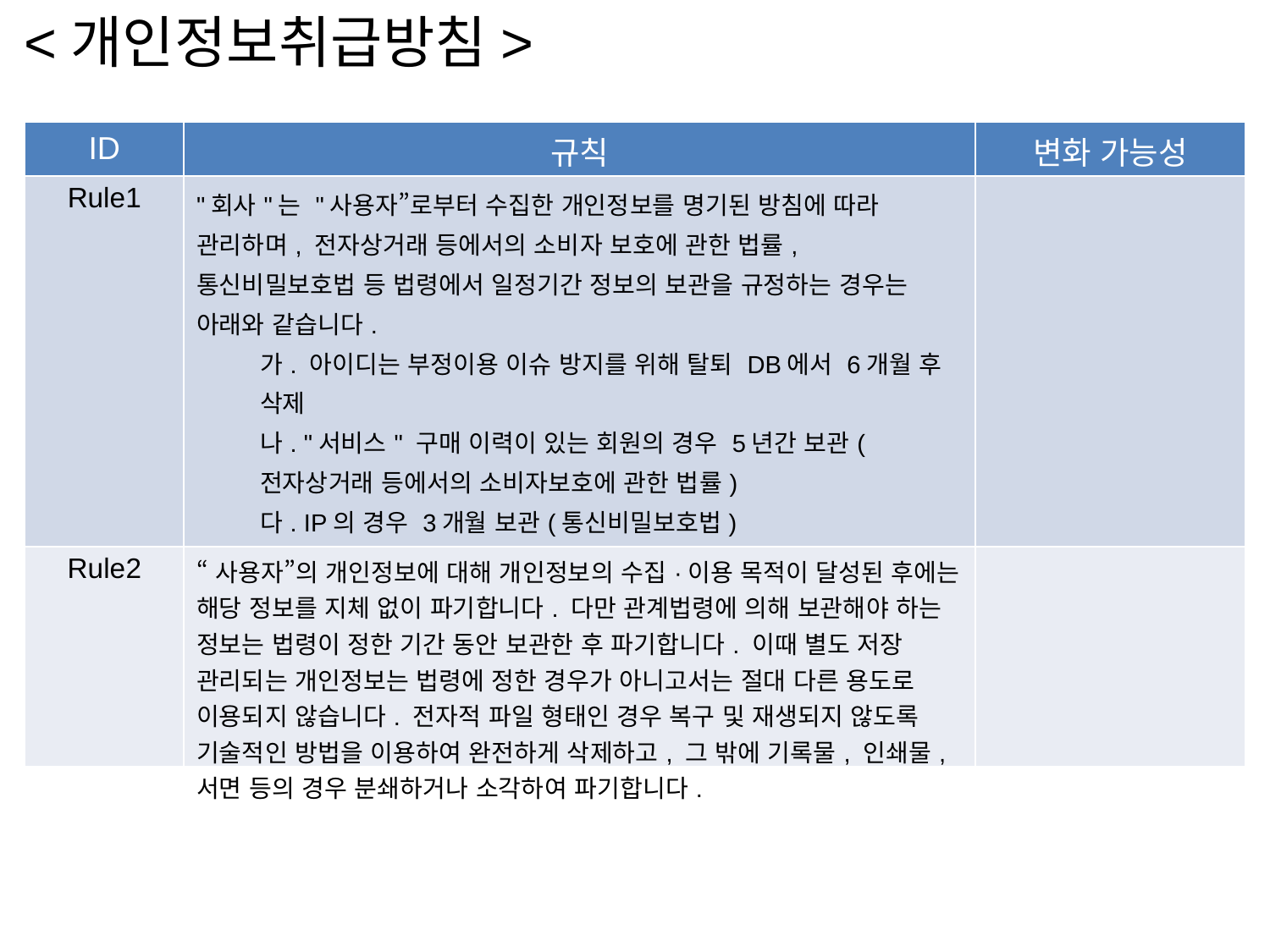

<개인정보취급방침>
| ID | 규칙 | 변화 가능성 |
| --- | --- | --- |
| Rule1 | "회사"는 "사용자”로부터 수집한 개인정보를 명기된 방침에 따라 관리하며, 전자상거래 등에서의 소비자 보호에 관한 법률, 통신비밀보호법 등 법령에서 일정기간 정보의 보관을 규정하는 경우는 아래와 같습니다. 가. 아이디는 부정이용 이슈 방지를 위해 탈퇴 DB에서 6개월 후 삭제 나. "서비스" 구매 이력이 있는 회원의 경우 5년간 보관(전자상거래 등에서의 소비자보호에 관한 법률) 다. IP의 경우 3개월 보관(통신비밀보호법) 라. 결제에 사용된 "신용카드", "휴대전화" 기록은 5년 보관(전자상거래 등에서의 소비자보호에 관한 법률) |  |
| Rule2 | “사용자”의 개인정보에 대해 개인정보의 수집·이용 목적이 달성된 후에는 해당 정보를 지체 없이 파기합니다. 다만 관계법령에 의해 보관해야 하는 정보는 법령이 정한 기간 동안 보관한 후 파기합니다. 이때 별도 저장 관리되는 개인정보는 법령에 정한 경우가 아니고서는 절대 다른 용도로 이용되지 않습니다. 전자적 파일 형태인 경우 복구 및 재생되지 않도록 기술적인 방법을 이용하여 완전하게 삭제하고, 그 밖에 기록물, 인쇄물, 서면 등의 경우 분쇄하거나 소각하여 파기합니다. |  |